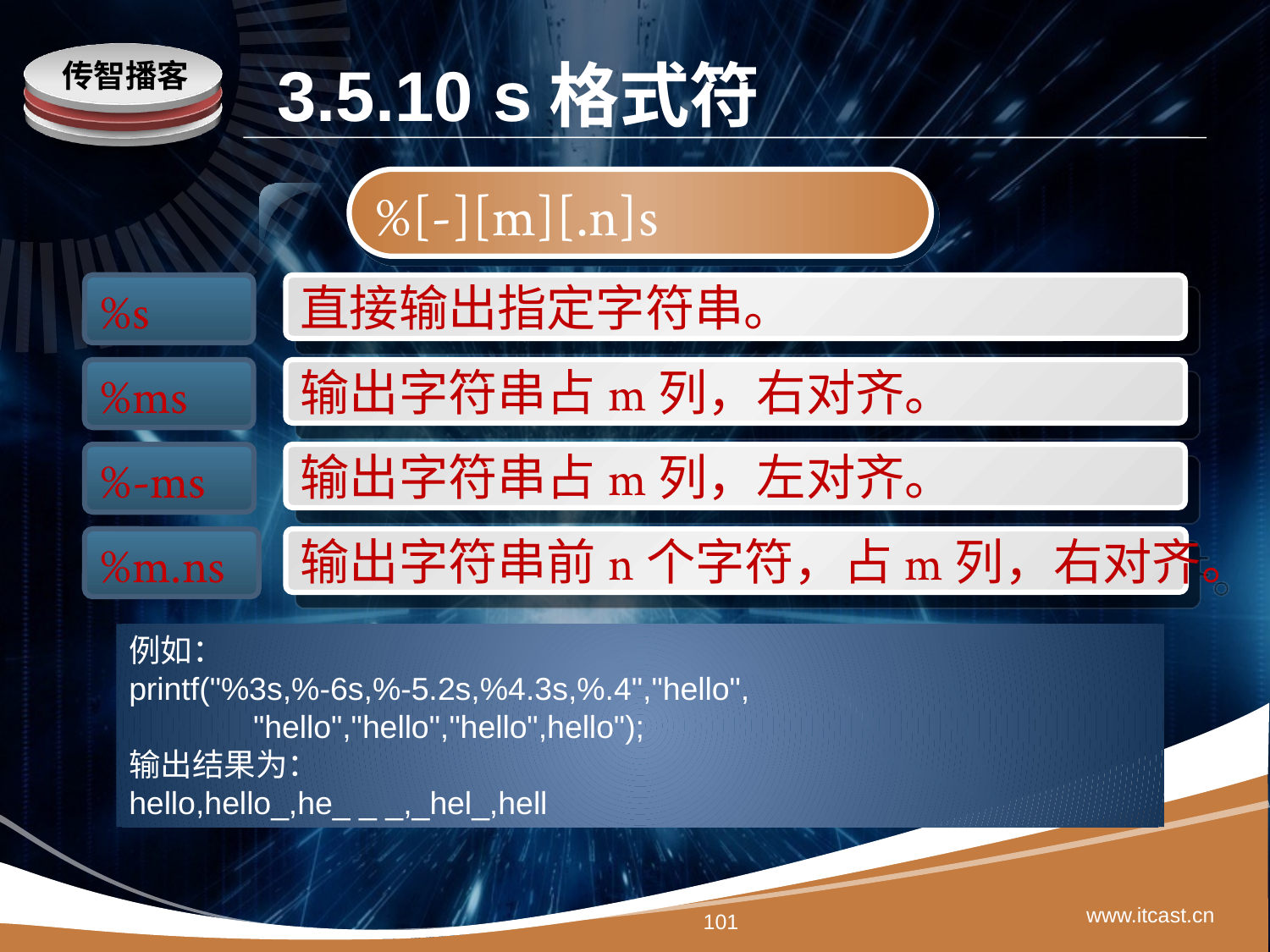

# 3.5.10 s格式符

%[-][m][.n]s

%s
直接输出指定字符串。
%ms
输出字符串占m列，右对齐。
%-ms
输出字符串占m列，左对齐。
%m.ns
输出字符串前n个字符，占m列，右对齐。
例如：
printf("%3s,%-6s,%-5.2s,%4.3s,%.4","hello",
              "hello","hello","hello",hello");
输出结果为：
hello,hello_,he_ _ _,_hel_,hell
www.itcast.cn
101